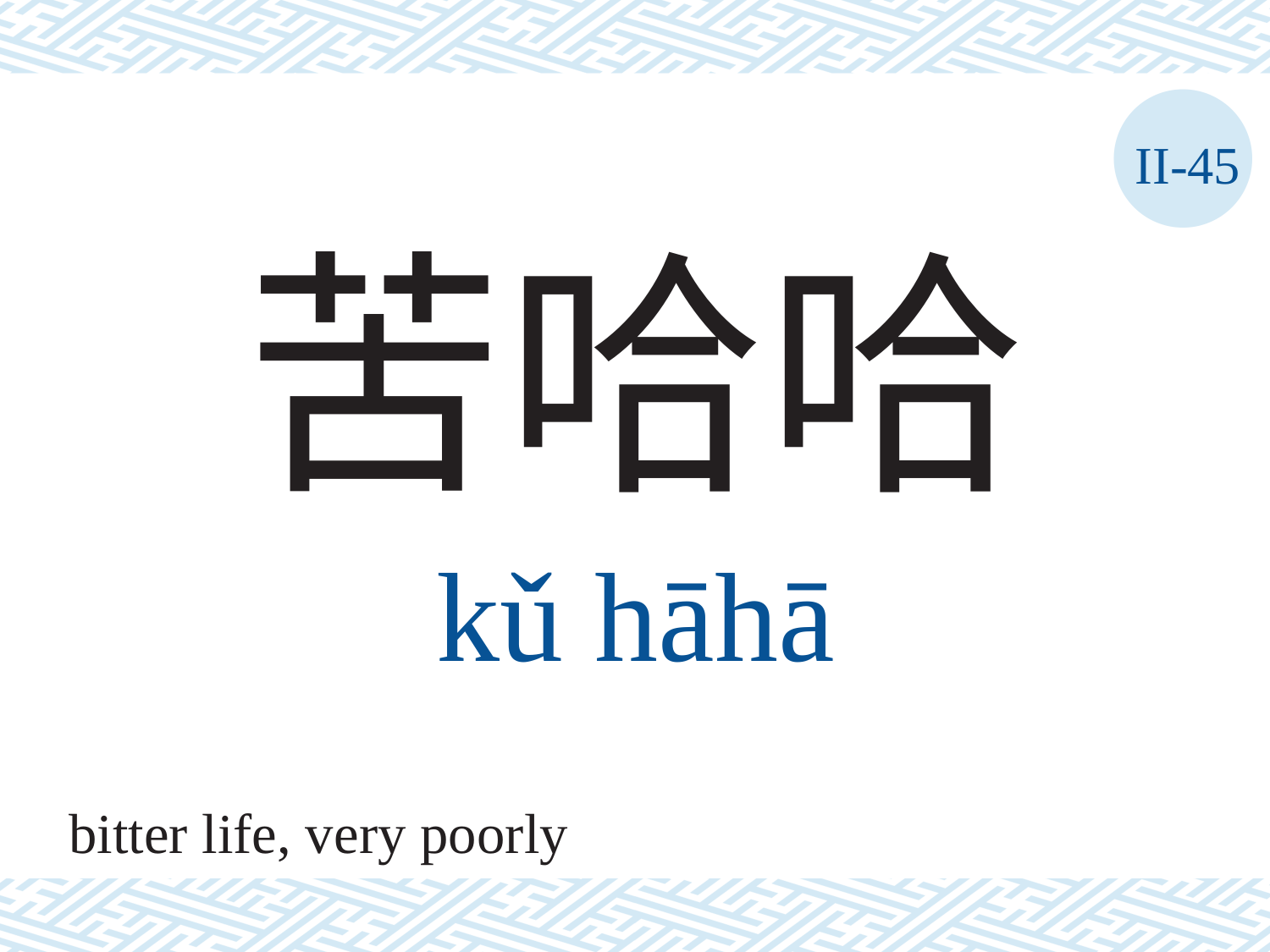

II-45
苦哈哈
kǔ	hāhā
bitter life, very poorly